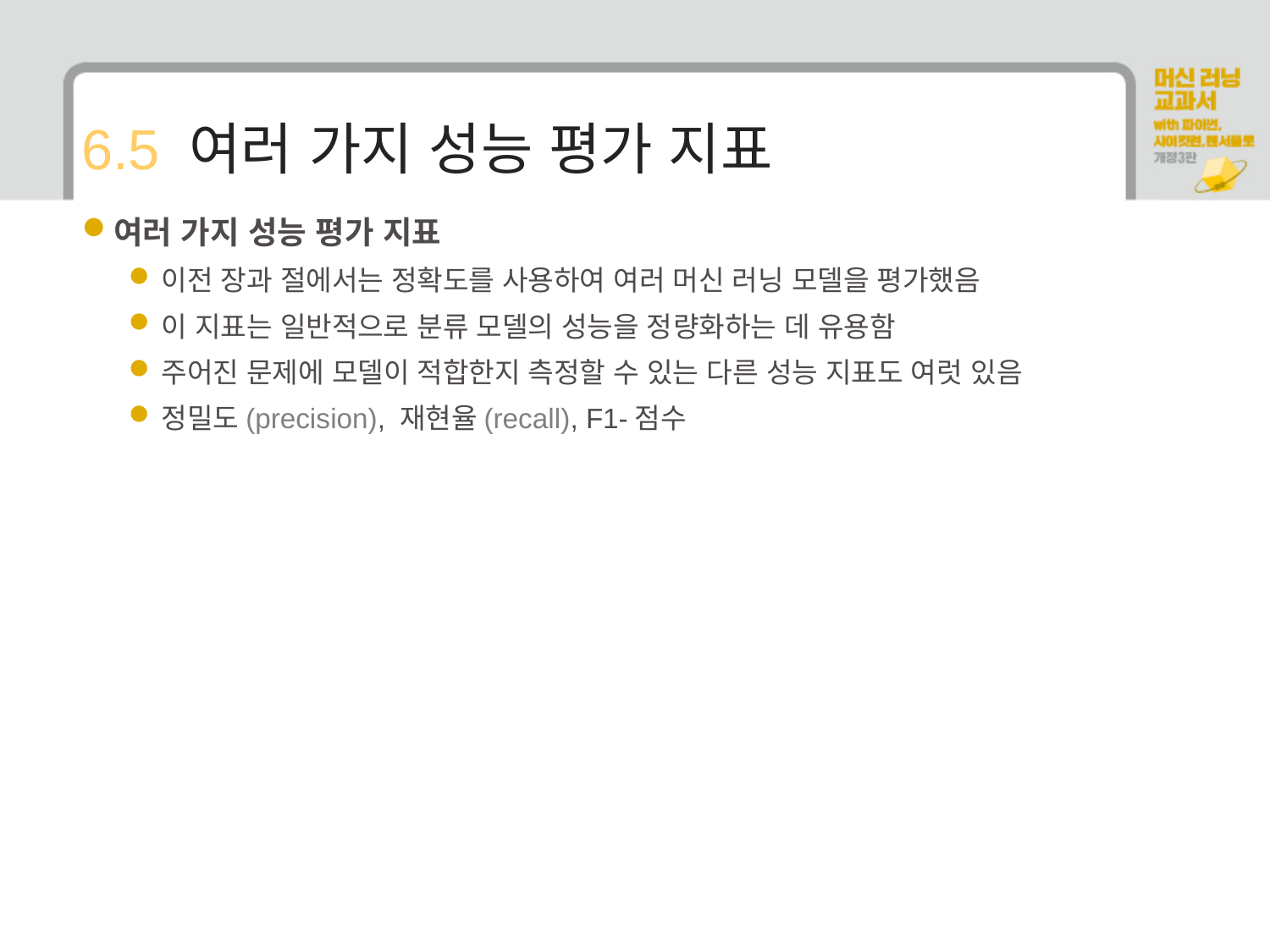

# 6.5 여러 가지 성능 평가 지표
여러 가지 성능 평가 지표
이전 장과 절에서는 정확도를 사용하여 여러 머신 러닝 모델을 평가했음
이 지표는 일반적으로 분류 모델의 성능을 정량화하는 데 유용함
주어진 문제에 모델이 적합한지 측정할 수 있는 다른 성능 지표도 여럿 있음
정밀도(precision), 재현율(recall), F1-점수